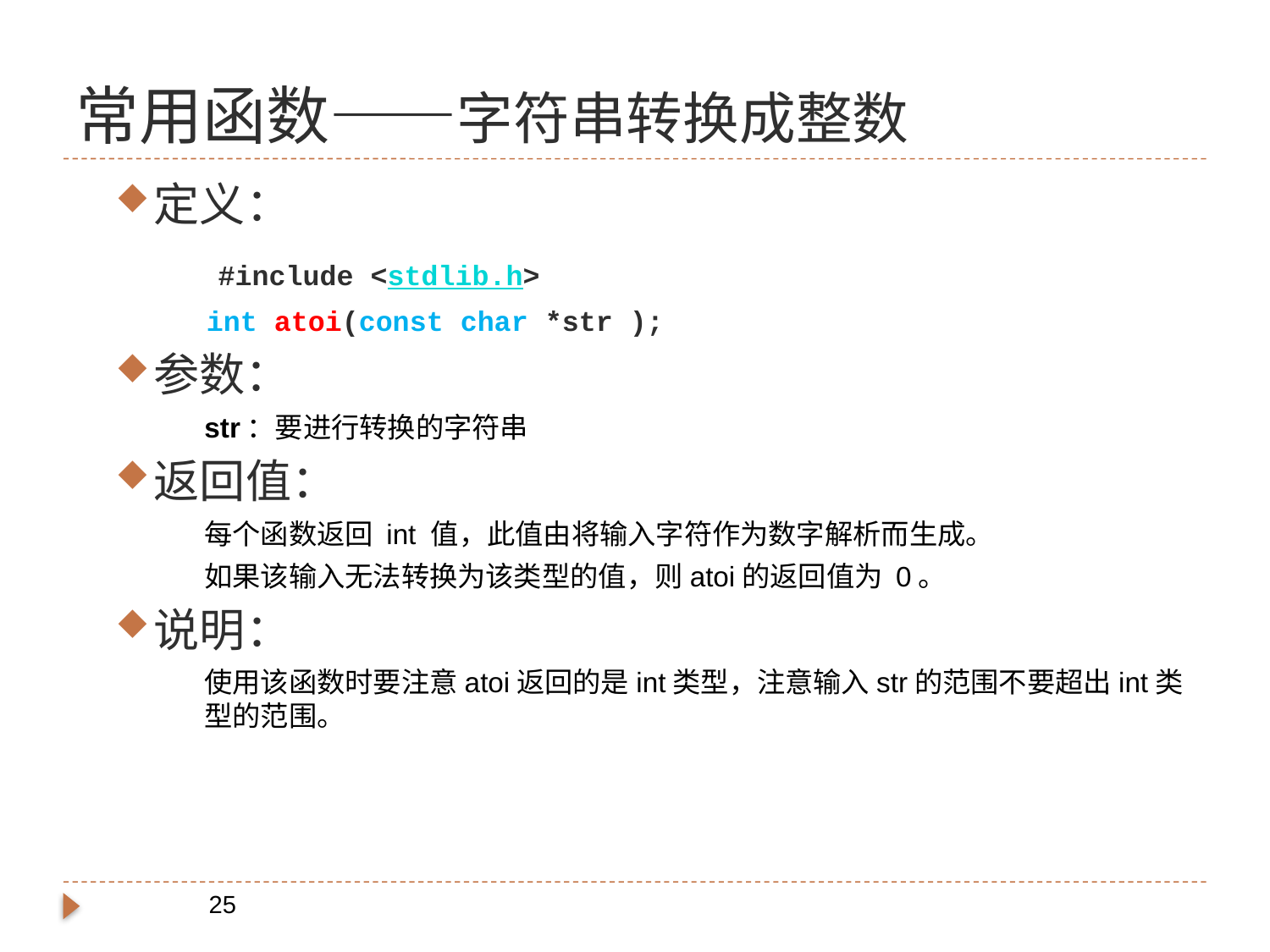

# 常用函数——字符串转换成整数
定义：
       #include <stdlib.h>
     int atoi(const char *str );
参数：
str：要进行转换的字符串
返回值：
每个函数返回 int 值，此值由将输入字符作为数字解析而生成。
如果该输入无法转换为该类型的值，则atoi的返回值为 0。
说明：
使用该函数时要注意atoi返回的是int类型，注意输入str的范围不要超出int类型的范围。
25